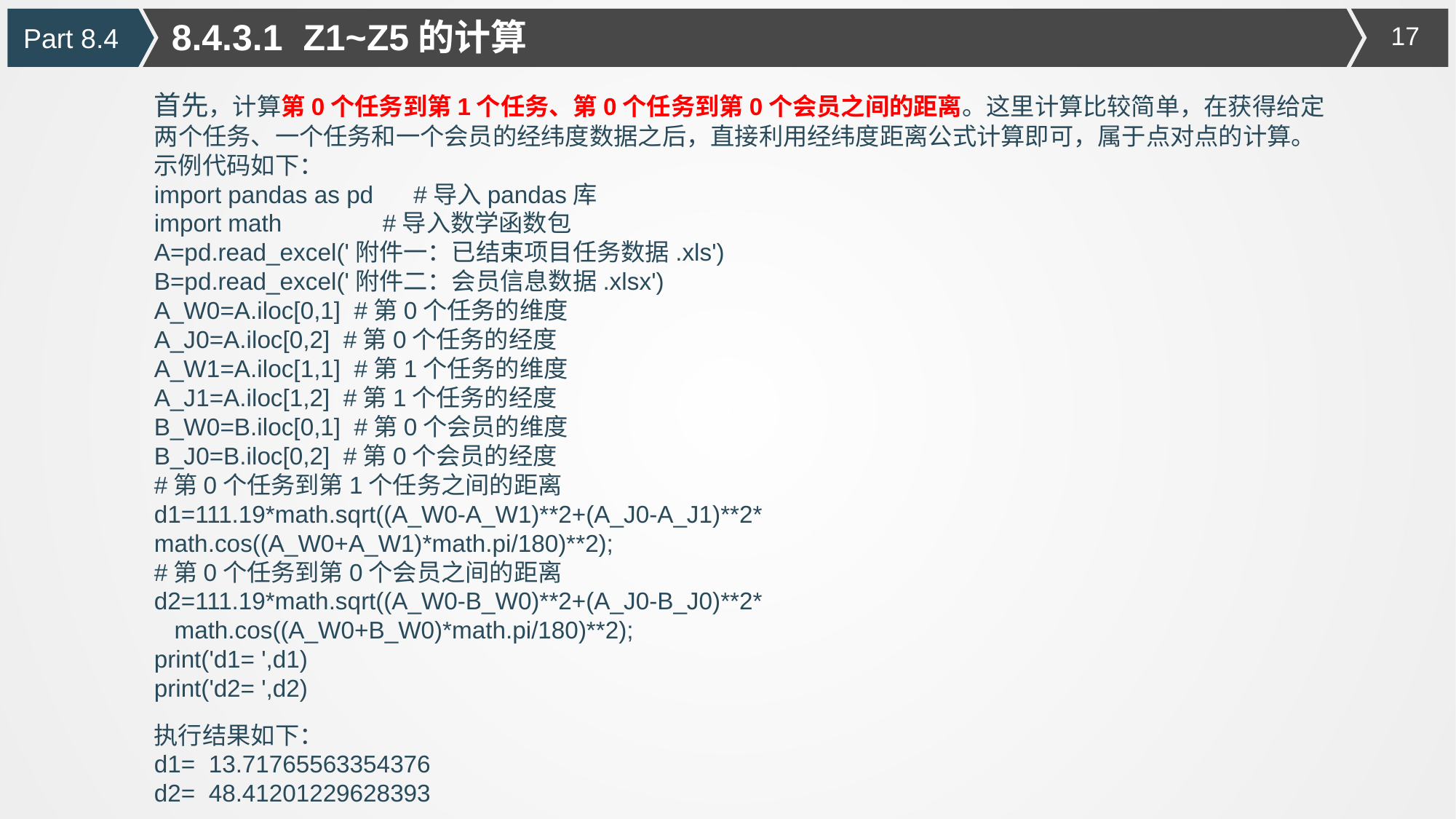

# 8.4.3.1  Z1~Z5的计算
Part 8.4
首先，计算第0个任务到第1个任务、第0个任务到第0个会员之间的距离。这里计算比较简单，在获得给定两个任务、一个任务和一个会员的经纬度数据之后，直接利用经纬度距离公式计算即可，属于点对点的计算。示例代码如下：
import pandas as pd      #导入pandas库
import math               #导入数学函数包
A=pd.read_excel('附件一：已结束项目任务数据.xls')
B=pd.read_excel('附件二：会员信息数据.xlsx')
A_W0=A.iloc[0,1]  #第0个任务的维度
A_J0=A.iloc[0,2]  #第0个任务的经度
A_W1=A.iloc[1,1]  #第1个任务的维度
A_J1=A.iloc[1,2]  #第1个任务的经度
B_W0=B.iloc[0,1]  #第0个会员的维度
B_J0=B.iloc[0,2]  #第0个会员的经度
#第0个任务到第1个任务之间的距离
d1=111.19*math.sqrt((A_W0-A_W1)**2+(A_J0-A_J1)**2*
math.cos((A_W0+A_W1)*math.pi/180)**2);
#第0个任务到第0个会员之间的距离
d2=111.19*math.sqrt((A_W0-B_W0)**2+(A_J0-B_J0)**2*
   math.cos((A_W0+B_W0)*math.pi/180)**2);
print('d1= ',d1)
print('d2= ',d2)
执行结果如下：
d1=  13.71765563354376
d2=  48.41201229628393